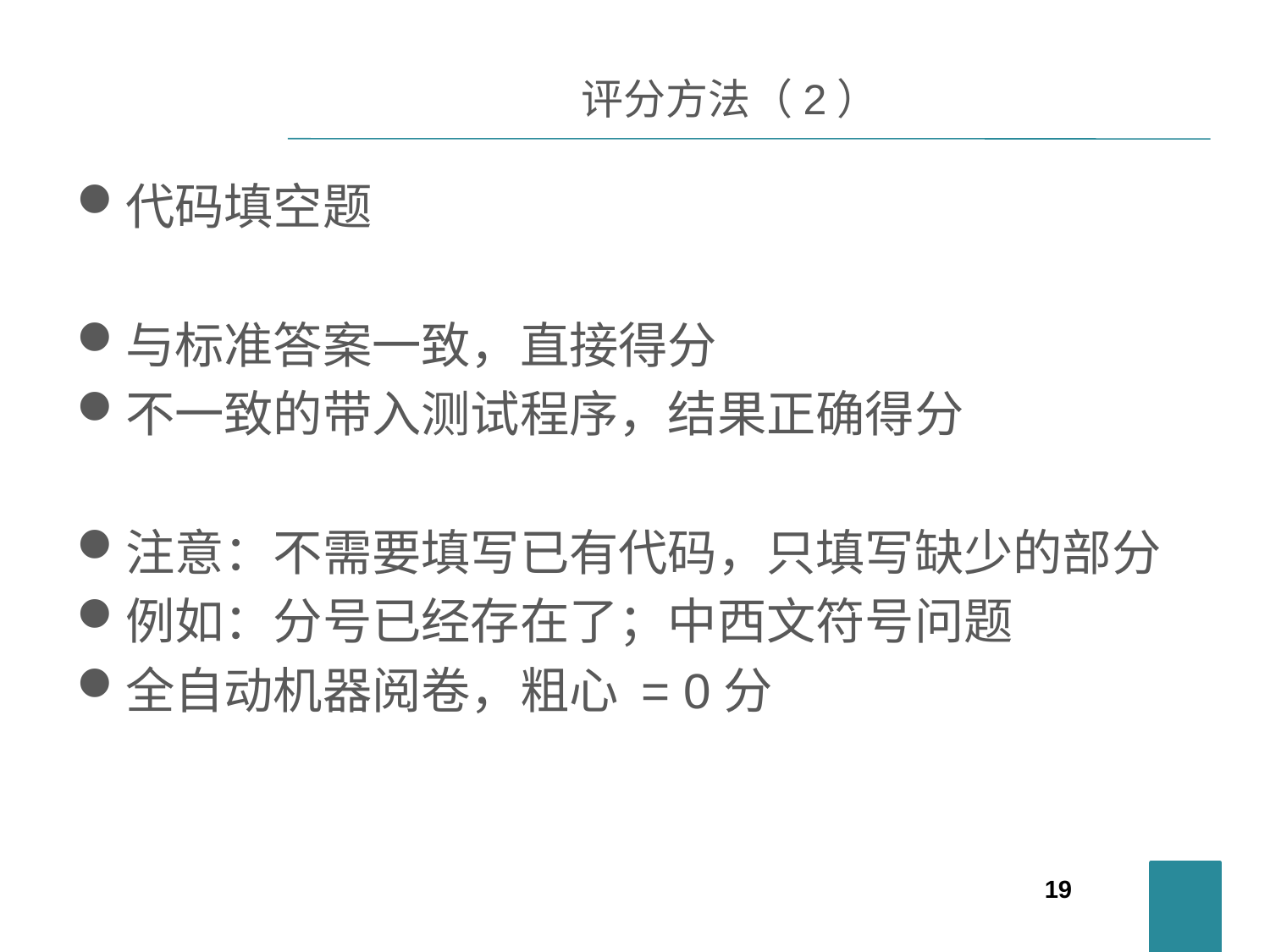

# 评分方法（2）
代码填空题

与标准答案一致，直接得分
不一致的带入测试程序，结果正确得分

注意：不需要填写已有代码，只填写缺少的部分
例如：分号已经存在了；中西文符号问题
全自动机器阅卷，粗心 = 0分

19